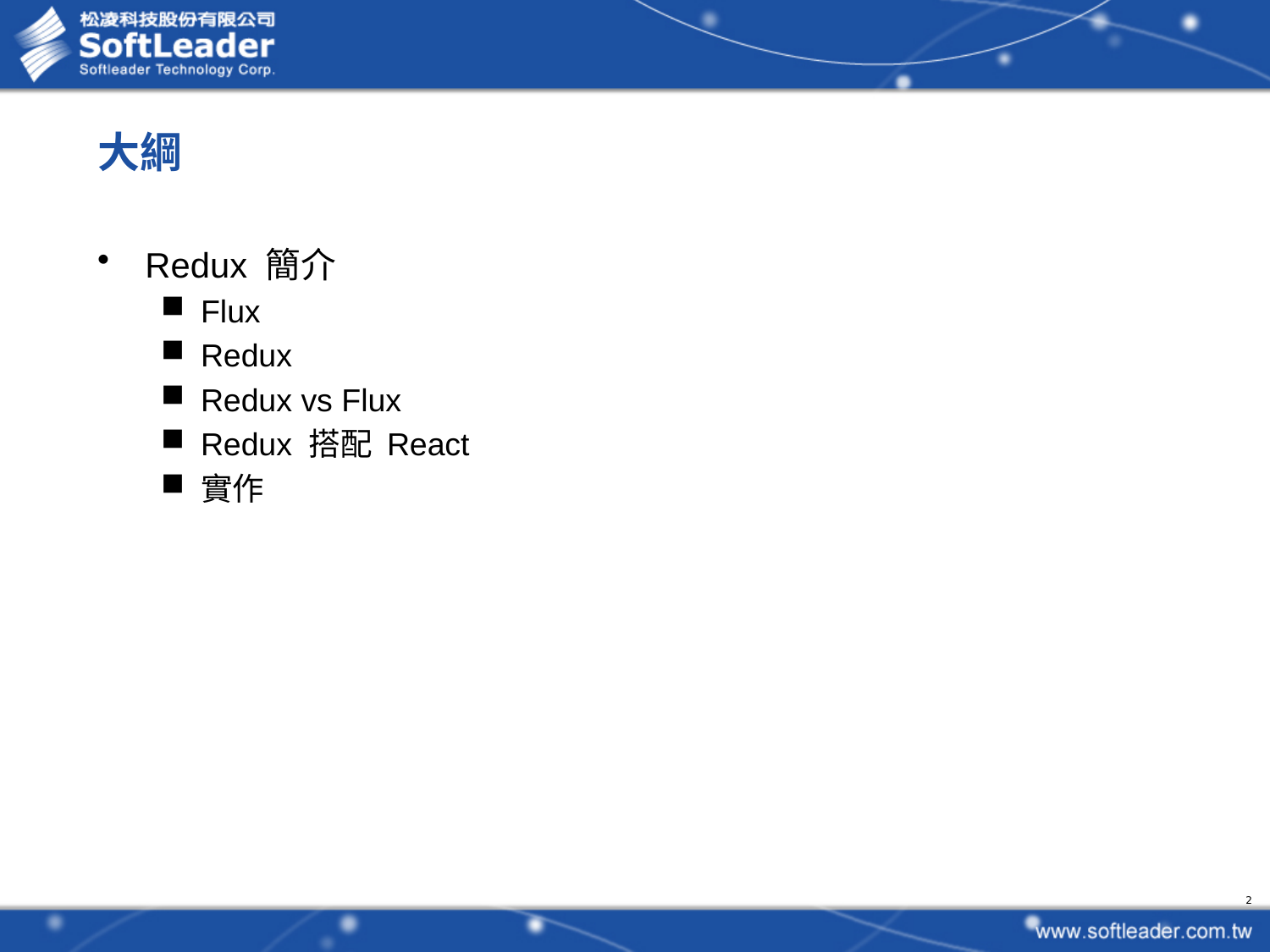

# 大綱
Redux 簡介
Flux
Redux
Redux vs Flux
Redux 搭配 React
實作
2